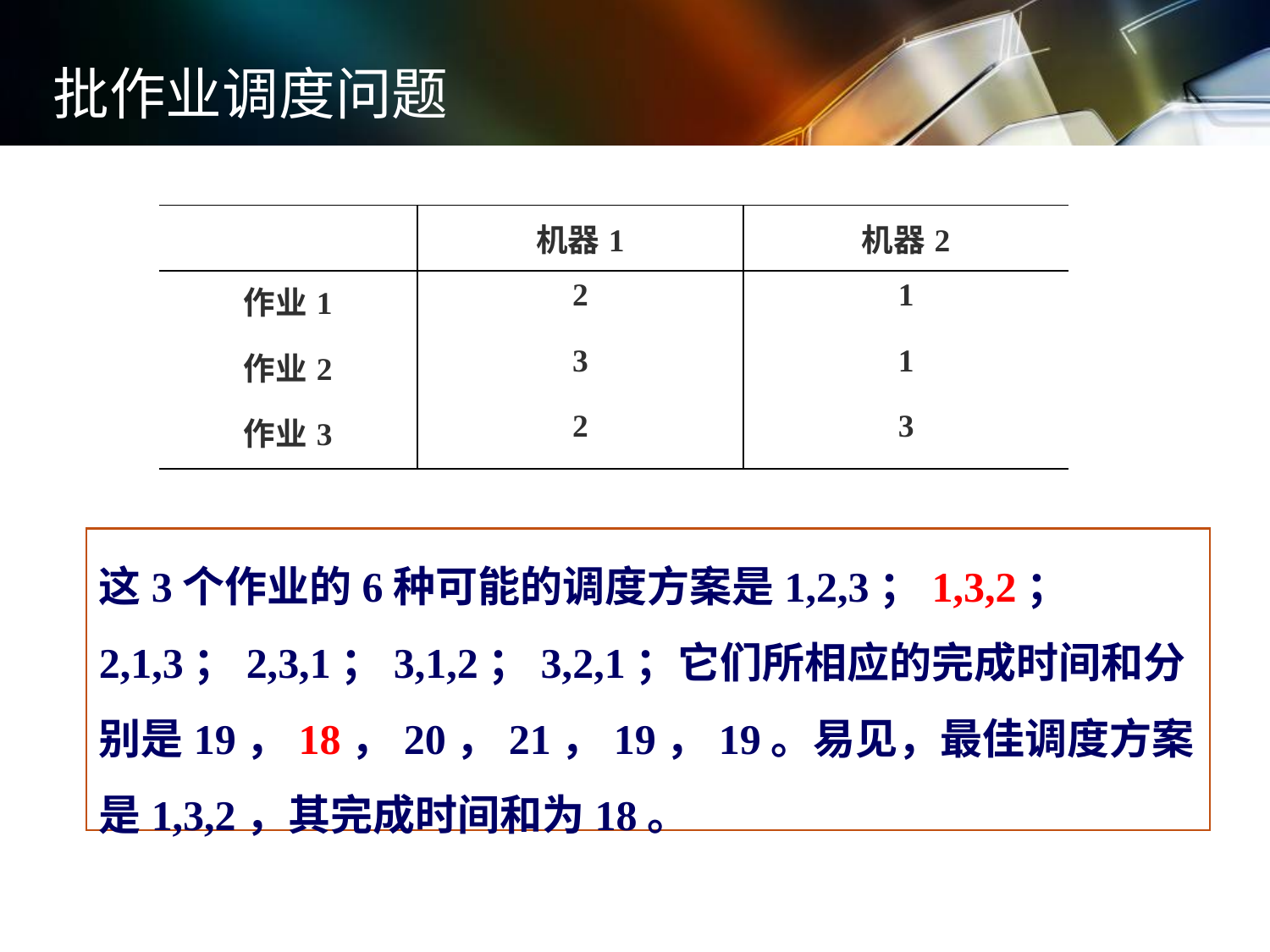

批作业调度问题
|  | 机器1 | 机器2 |
| --- | --- | --- |
| 作业1 | 2 | 1 |
| 作业2 | 3 | 1 |
| 作业3 | 2 | 3 |
这3个作业的6种可能的调度方案是1,2,3；1,3,2；2,1,3；2,3,1；3,1,2；3,2,1；它们所相应的完成时间和分别是19，18，20，21，19，19。易见，最佳调度方案是1,3,2，其完成时间和为18。